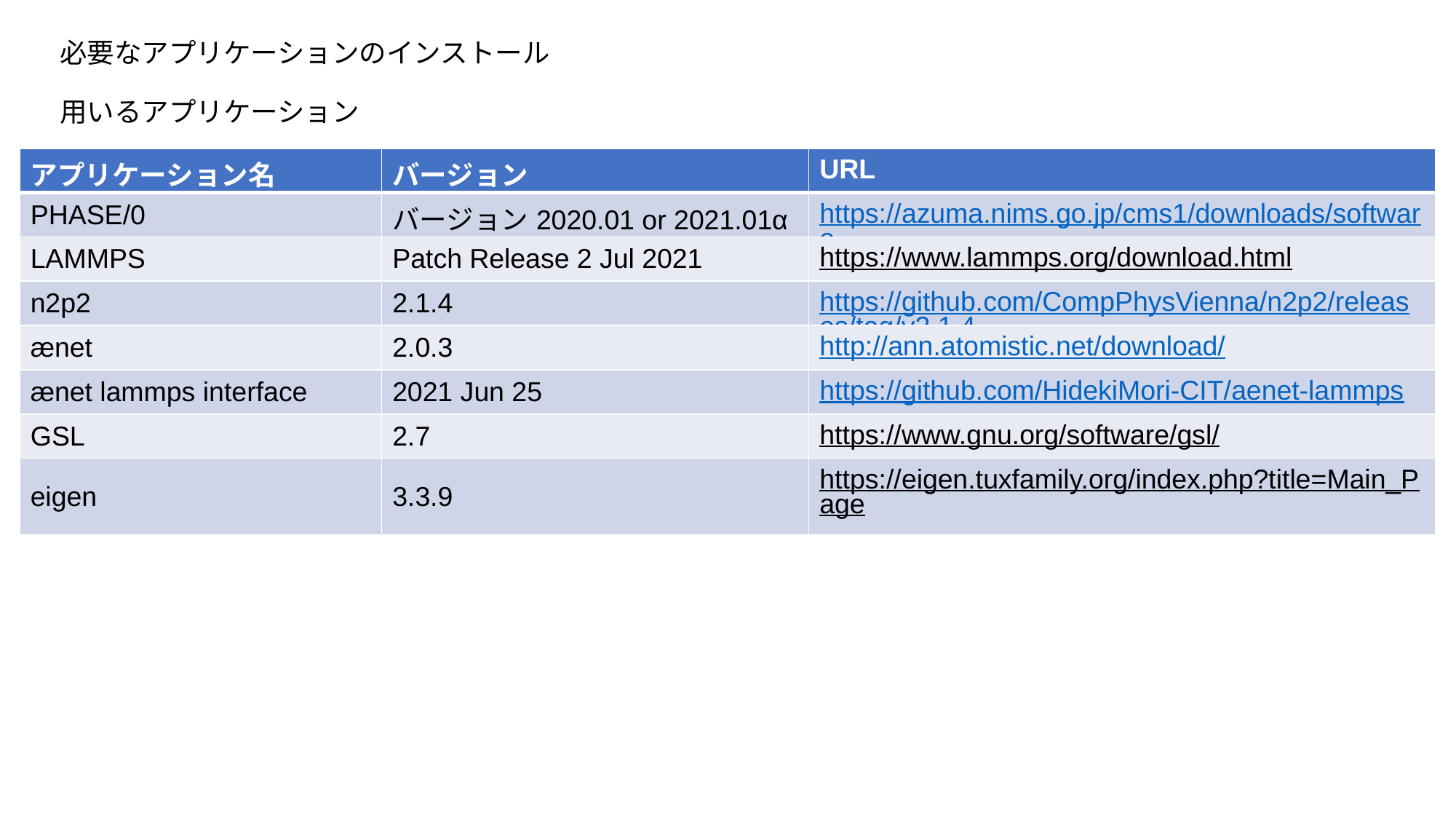

必要なアプリケーションのインストール
用いるアプリケーション
| アプリケーション名 | バージョン | URL |
| --- | --- | --- |
| PHASE/0 | バージョン2020.01 or 2021.01α | https://azuma.nims.go.jp/cms1/downloads/software |
| LAMMPS | Patch Release 2 Jul 2021 | https://www.lammps.org/download.html |
| n2p2 | 2.1.4 | https://github.com/CompPhysVienna/n2p2/releases/tag/v2.1.4 |
| ænet | 2.0.3 | http://ann.atomistic.net/download/ |
| ænet lammps interface | 2021 Jun 25 | https://github.com/HidekiMori-CIT/aenet-lammps |
| GSL | 2.7 | https://www.gnu.org/software/gsl/ |
| eigen | 3.3.9 | https://eigen.tuxfamily.org/index.php?title=Main\_Page |